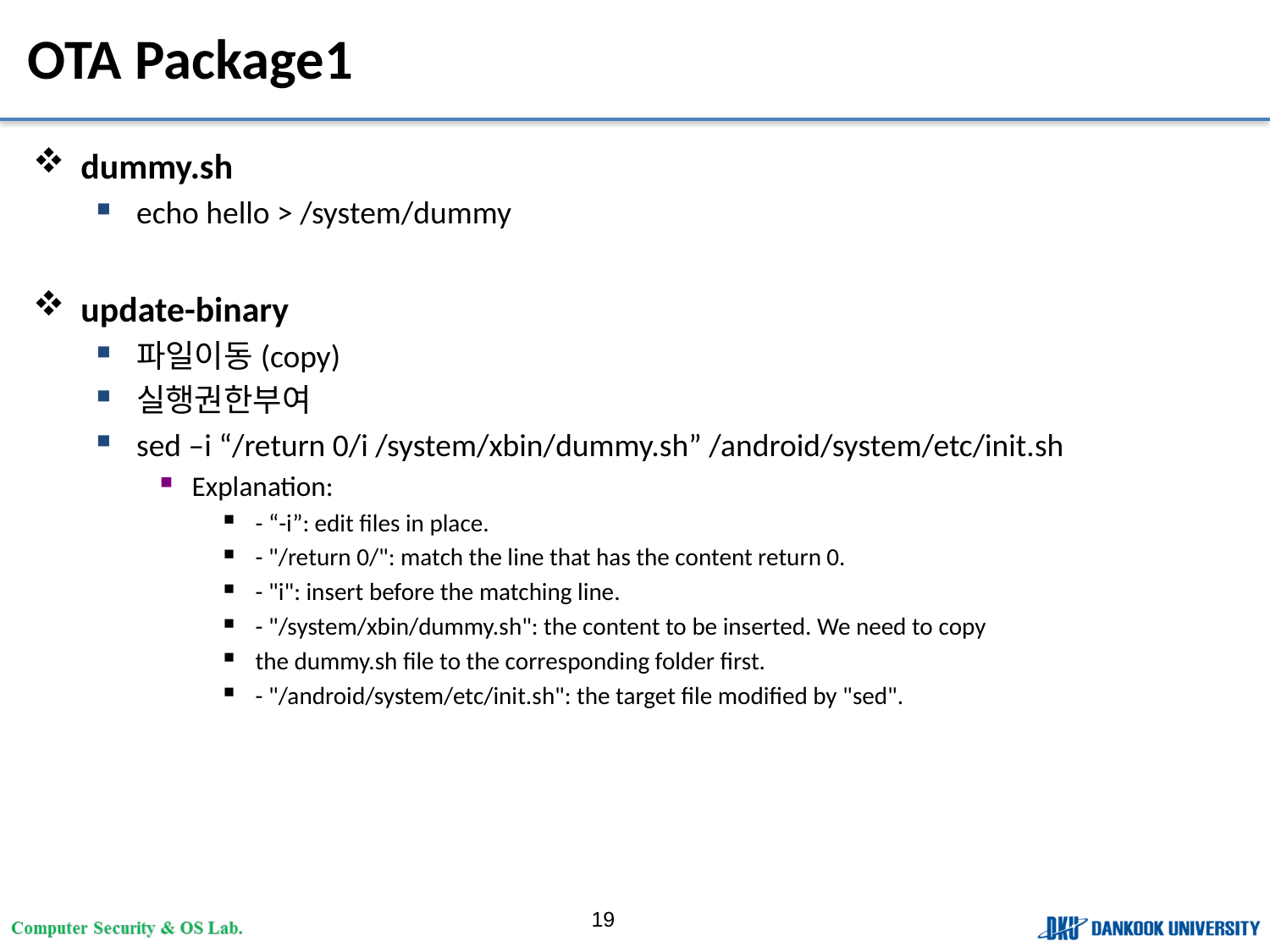

# OTA Package1
dummy.sh
echo hello > /system/dummy

update-binary
파일이동(copy)
실행권한부여
sed –i “/return 0/i /system/xbin/dummy.sh” /android/system/etc/init.sh
Explanation:
- “-i”: edit files in place.
- "/return 0/": match the line that has the content return 0.
- "i": insert before the matching line.
- "/system/xbin/dummy.sh": the content to be inserted. We need to copy
the dummy.sh file to the corresponding folder first.
- "/android/system/etc/init.sh": the target file modified by "sed".
19